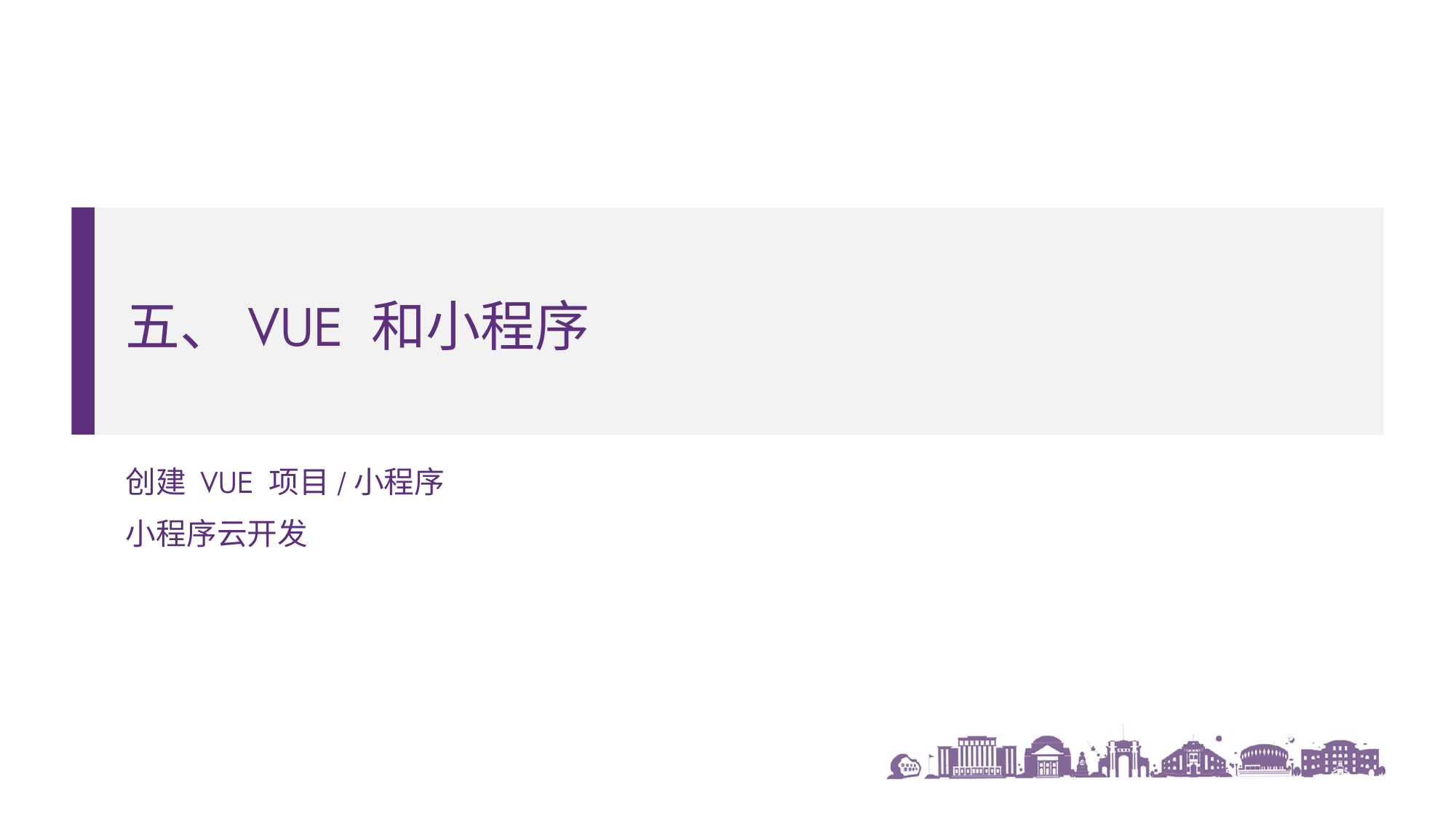

# 五、Vue 和小程序
创建 Vue 项目/小程序
小程序云开发